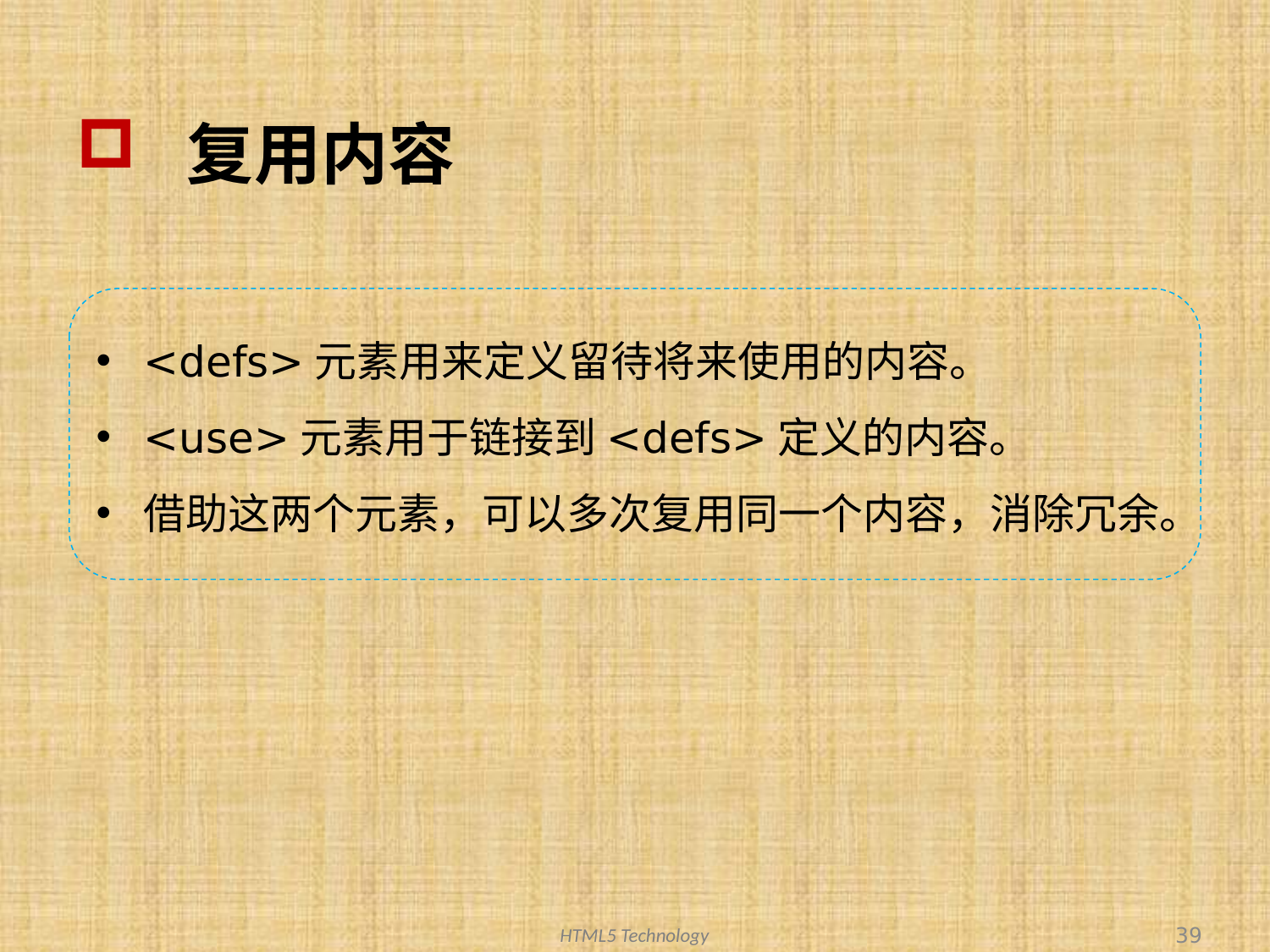

# 复用内容
<defs>元素用来定义留待将来使用的内容。
<use>元素用于链接到<defs>定义的内容。
借助这两个元素，可以多次复用同一个内容，消除冗余。
39
HTML5 Technology